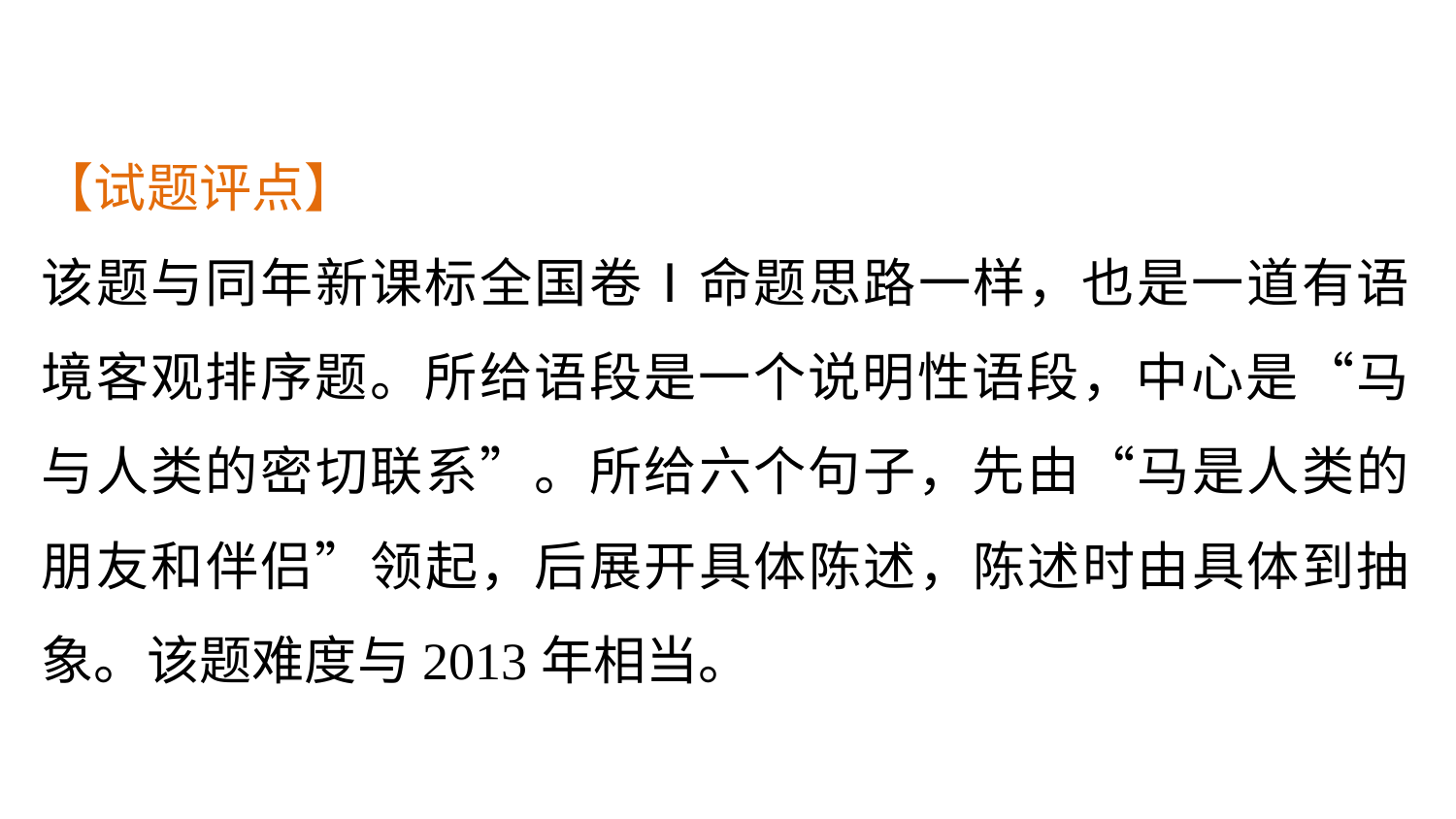

【试题评点】
该题与同年新课标全国卷Ⅰ命题思路一样，也是一道有语境客观排序题。所给语段是一个说明性语段，中心是“马与人类的密切联系”。所给六个句子，先由“马是人类的朋友和伴侣”领起，后展开具体陈述，陈述时由具体到抽象。该题难度与2013年相当。